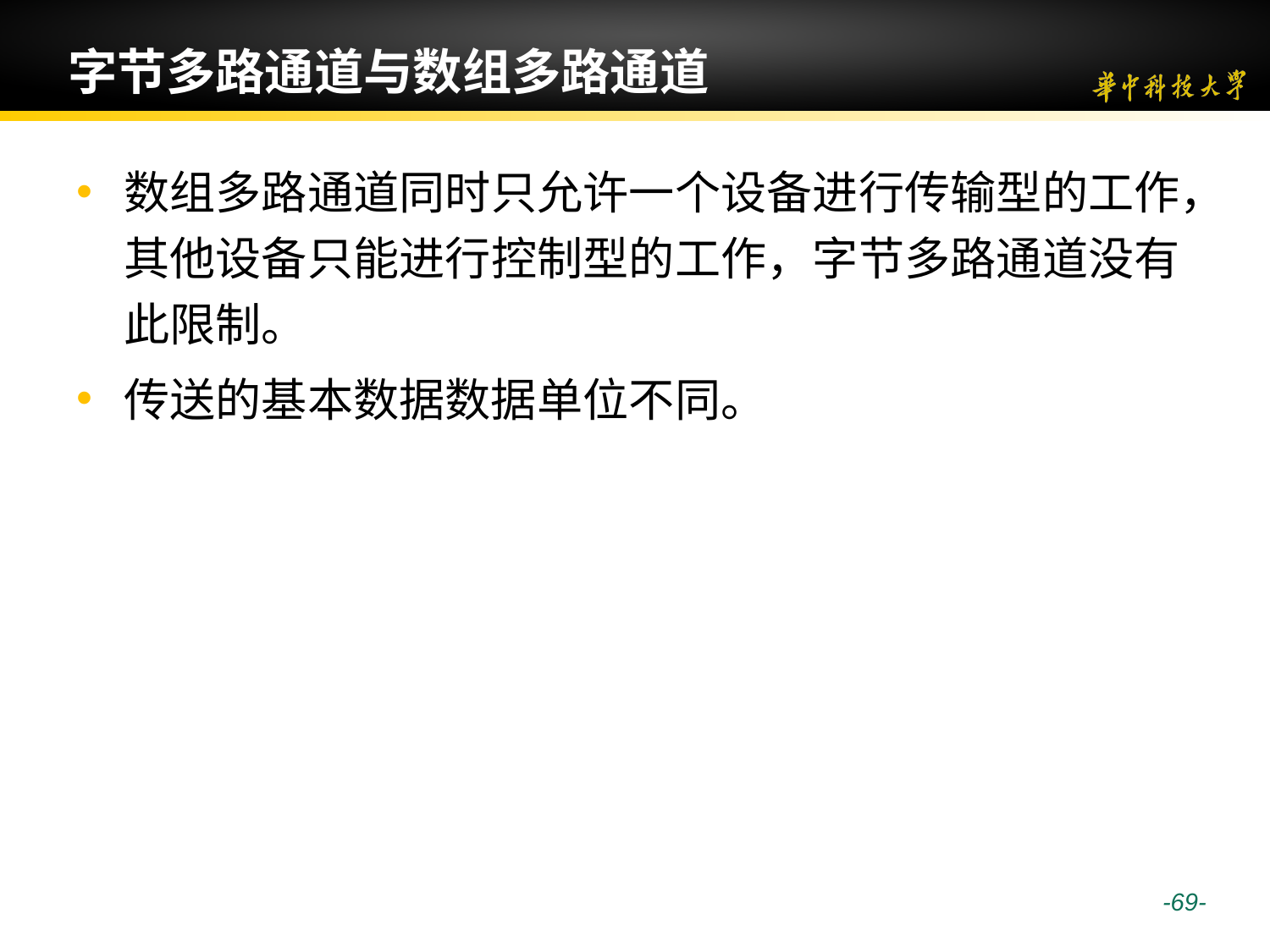

# 字节多路通道与数组多路通道
数组多路通道同时只允许一个设备进行传输型的工作，其他设备只能进行控制型的工作，字节多路通道没有此限制。
传送的基本数据数据单位不同。

 -69-